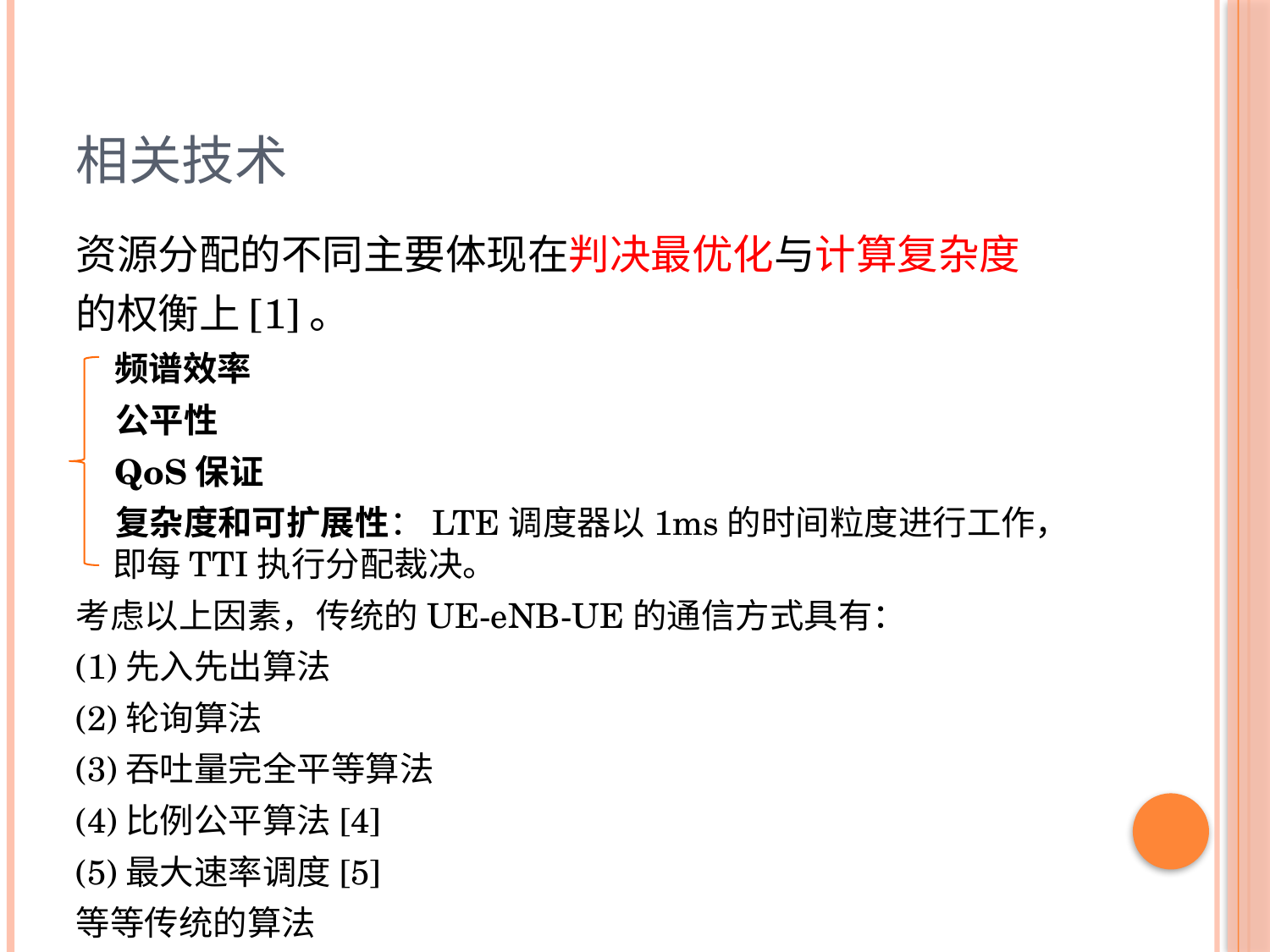

# 相关技术
资源分配的不同主要体现在判决最优化与计算复杂度
的权衡上[1]。
    频谱效率
    公平性
    QoS保证
    复杂度和可扩展性：LTE调度器以1ms的时间粒度进行工作，即每TTI执行分配裁决。
考虑以上因素，传统的UE-eNB-UE的通信方式具有：
(1)先入先出算法
(2)轮询算法
(3)吞吐量完全平等算法
(4)比例公平算法[4]
(5)最大速率调度[5]
等等传统的算法